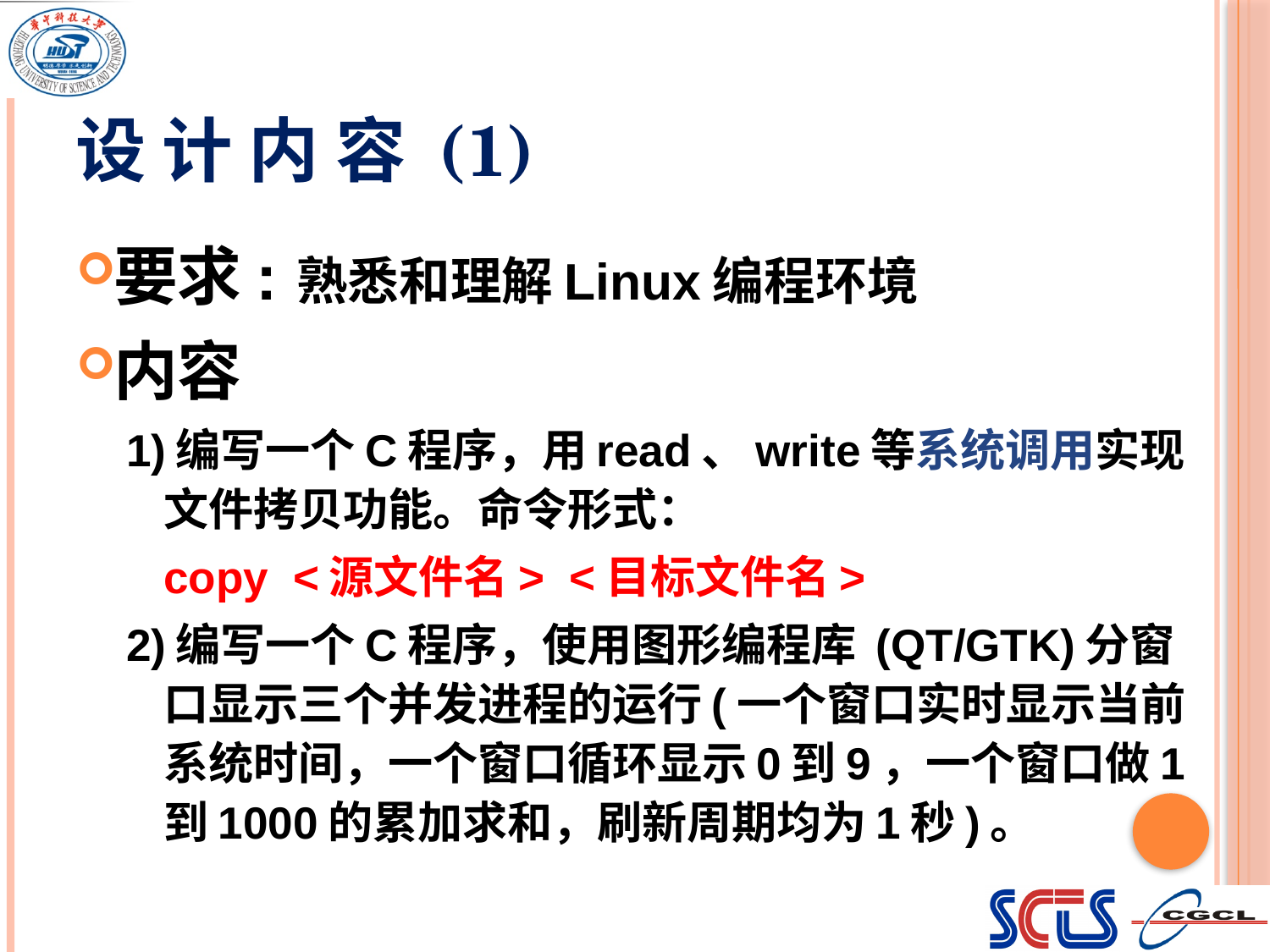

# 设 计 内 容 (1)
要求: 熟悉和理解Linux编程环境
内容
1)编写一个C程序，用read、write等系统调用实现文件拷贝功能。命令形式：
	copy  <源文件名>  <目标文件名>
2)编写一个C程序，使用图形编程库 (QT/GTK)分窗口显示三个并发进程的运行(一个窗口实时显示当前系统时间，一个窗口循环显示0到9，一个窗口做1到1000的累加求和，刷新周期均为1秒)。
5